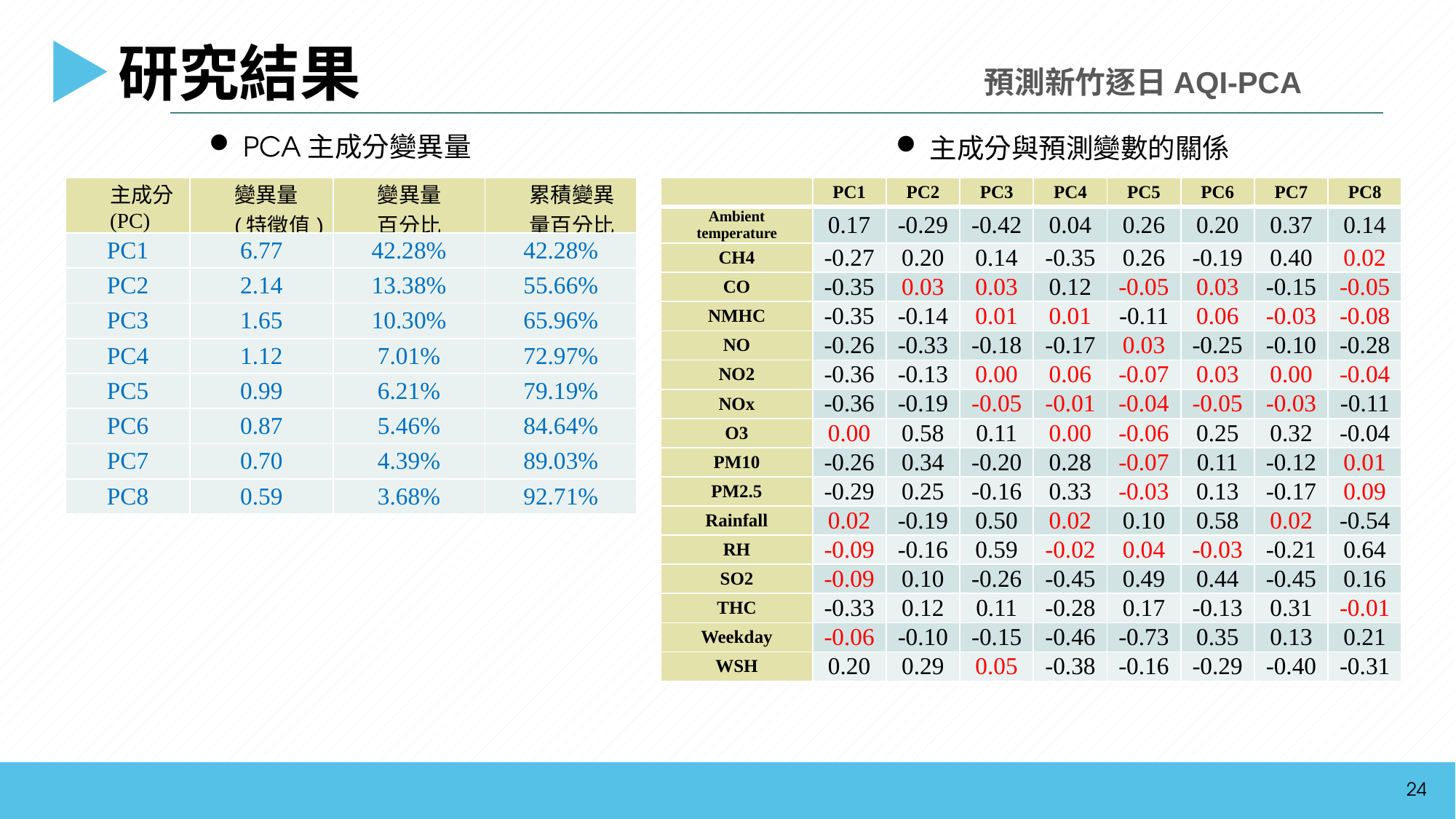

研究結果

預測新竹逐日AQI-PCA
PCA主成分變異量
主成分與預測變數的關係
| 主成分(PC) | 變異量 (特徵值) | 變異量 百分比 | 累積變異量百分比 |
| --- | --- | --- | --- |
| PC1 | 6.77 | 42.28% | 42.28% |
| PC2 | 2.14 | 13.38% | 55.66% |
| PC3 | 1.65 | 10.30% | 65.96% |
| PC4 | 1.12 | 7.01% | 72.97% |
| PC5 | 0.99 | 6.21% | 79.19% |
| PC6 | 0.87 | 5.46% | 84.64% |
| PC7 | 0.70 | 4.39% | 89.03% |
| PC8 | 0.59 | 3.68% | 92.71% |
|  | PC1 | PC2 | PC3 | PC4 | PC5 | PC6 | PC7 | PC8 |
| --- | --- | --- | --- | --- | --- | --- | --- | --- |
| Ambient temperature | 0.17 | -0.29 | -0.42 | 0.04 | 0.26 | 0.20 | 0.37 | 0.14 |
| CH4 | -0.27 | 0.20 | 0.14 | -0.35 | 0.26 | -0.19 | 0.40 | 0.02 |
| CO | -0.35 | 0.03 | 0.03 | 0.12 | -0.05 | 0.03 | -0.15 | -0.05 |
| NMHC | -0.35 | -0.14 | 0.01 | 0.01 | -0.11 | 0.06 | -0.03 | -0.08 |
| NO | -0.26 | -0.33 | -0.18 | -0.17 | 0.03 | -0.25 | -0.10 | -0.28 |
| NO2 | -0.36 | -0.13 | 0.00 | 0.06 | -0.07 | 0.03 | 0.00 | -0.04 |
| NOx | -0.36 | -0.19 | -0.05 | -0.01 | -0.04 | -0.05 | -0.03 | -0.11 |
| O3 | 0.00 | 0.58 | 0.11 | 0.00 | -0.06 | 0.25 | 0.32 | -0.04 |
| PM10 | -0.26 | 0.34 | -0.20 | 0.28 | -0.07 | 0.11 | -0.12 | 0.01 |
| PM2.5 | -0.29 | 0.25 | -0.16 | 0.33 | -0.03 | 0.13 | -0.17 | 0.09 |
| Rainfall | 0.02 | -0.19 | 0.50 | 0.02 | 0.10 | 0.58 | 0.02 | -0.54 |
| RH | -0.09 | -0.16 | 0.59 | -0.02 | 0.04 | -0.03 | -0.21 | 0.64 |
| SO2 | -0.09 | 0.10 | -0.26 | -0.45 | 0.49 | 0.44 | -0.45 | 0.16 |
| THC | -0.33 | 0.12 | 0.11 | -0.28 | 0.17 | -0.13 | 0.31 | -0.01 |
| Weekday | -0.06 | -0.10 | -0.15 | -0.46 | -0.73 | 0.35 | 0.13 | 0.21 |
| WSH | 0.20 | 0.29 | 0.05 | -0.38 | -0.16 | -0.29 | -0.40 | -0.31 |

24